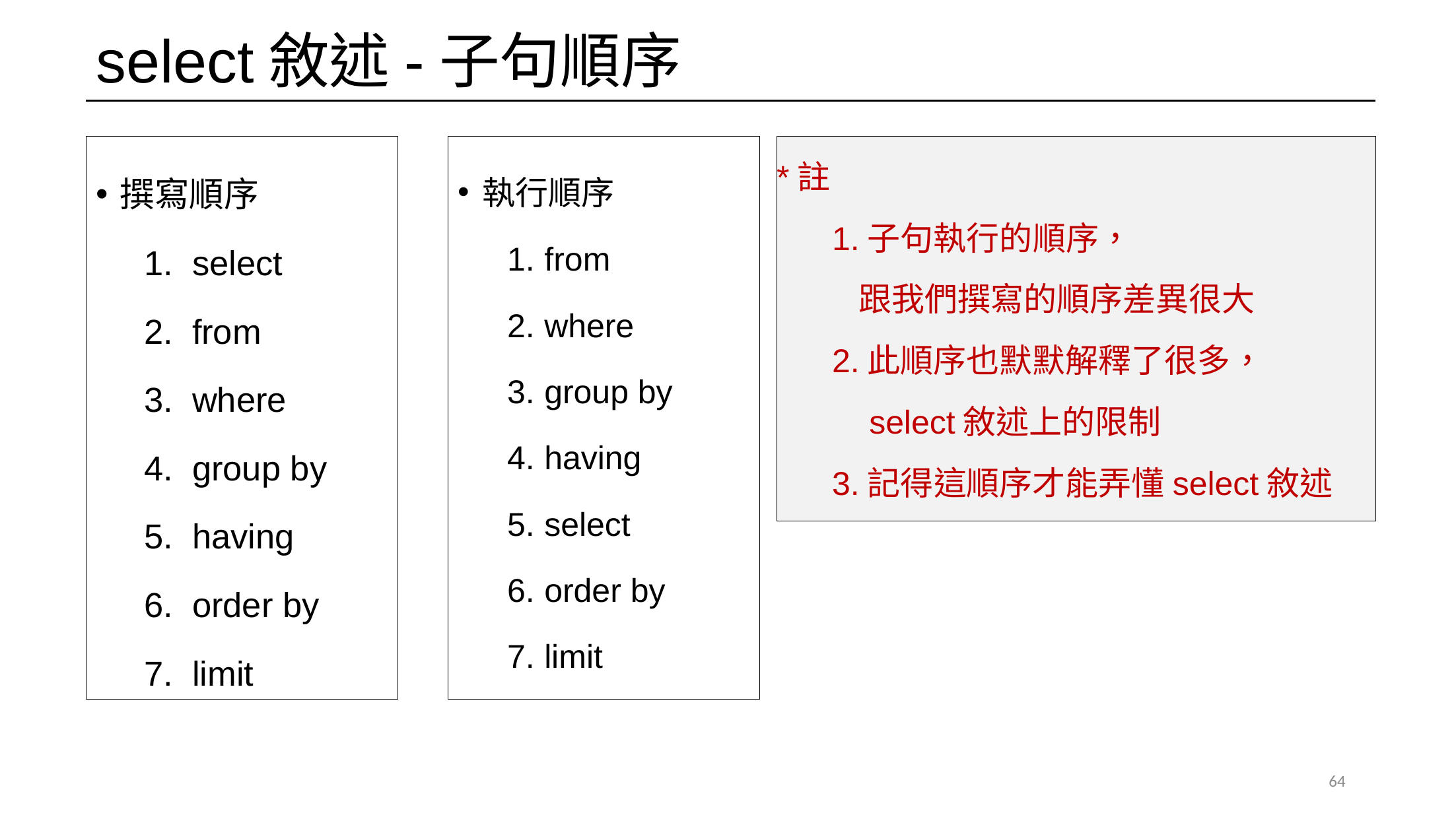

# select敘述-子句順序
撰寫順序
select
from
where
group by
having
order by
limit

執行順序
from
where
group by
having
select
order by
limit
*註
      1.子句執行的順序，
          跟我們撰寫的順序差異很大
      2.此順序也默默解釋了很多，
          select敘述上的限制
      3.記得這順序才能弄懂select敘述
64